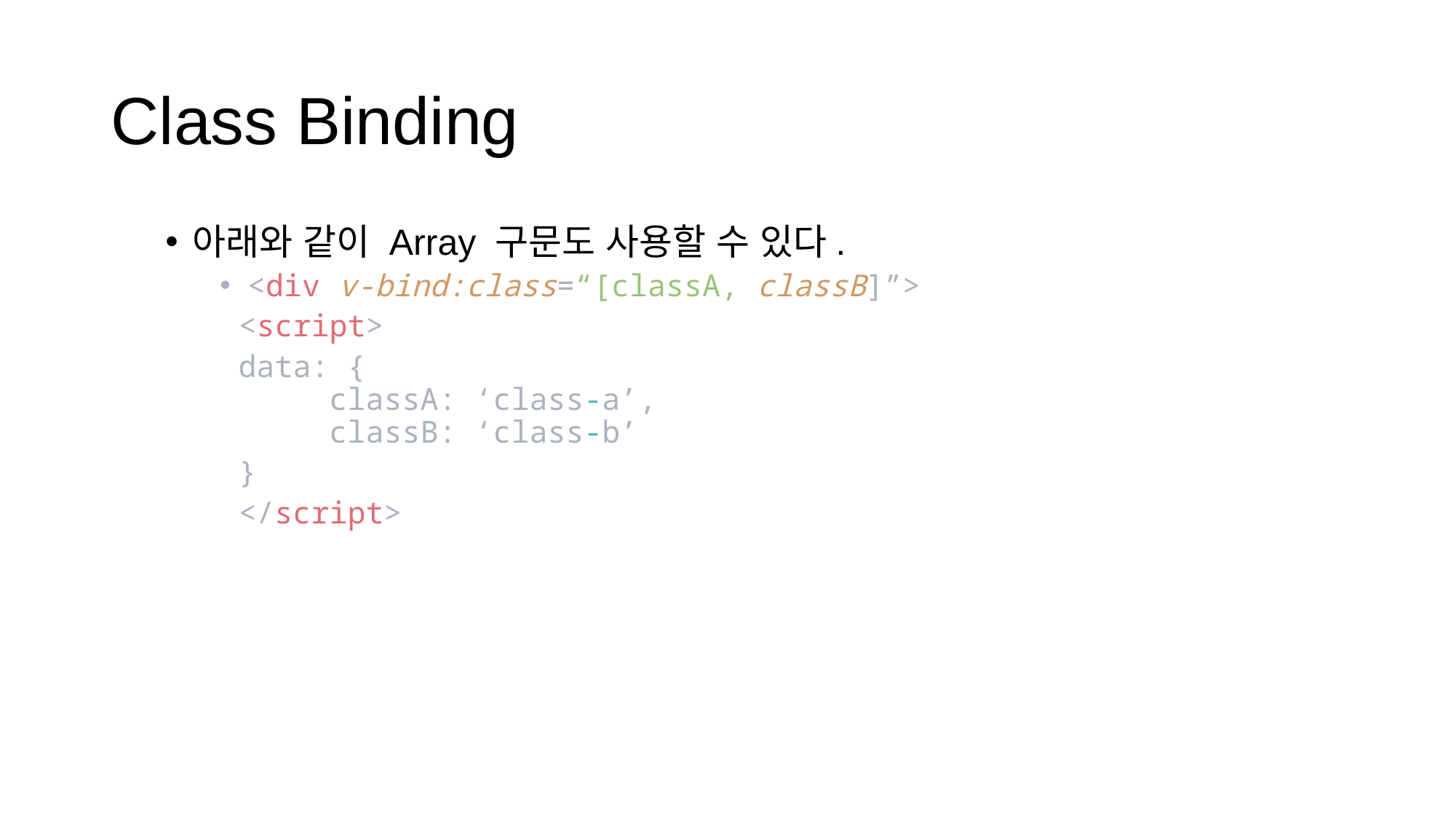

# Class Binding
아래와 같이 Array 구문도 사용할 수 있다.
<div v-bind:class=“[classA, classB]”>
 <script>
 data: {
	classA: ‘class-a’,
	classB: ‘class-b’
 }
 </script>